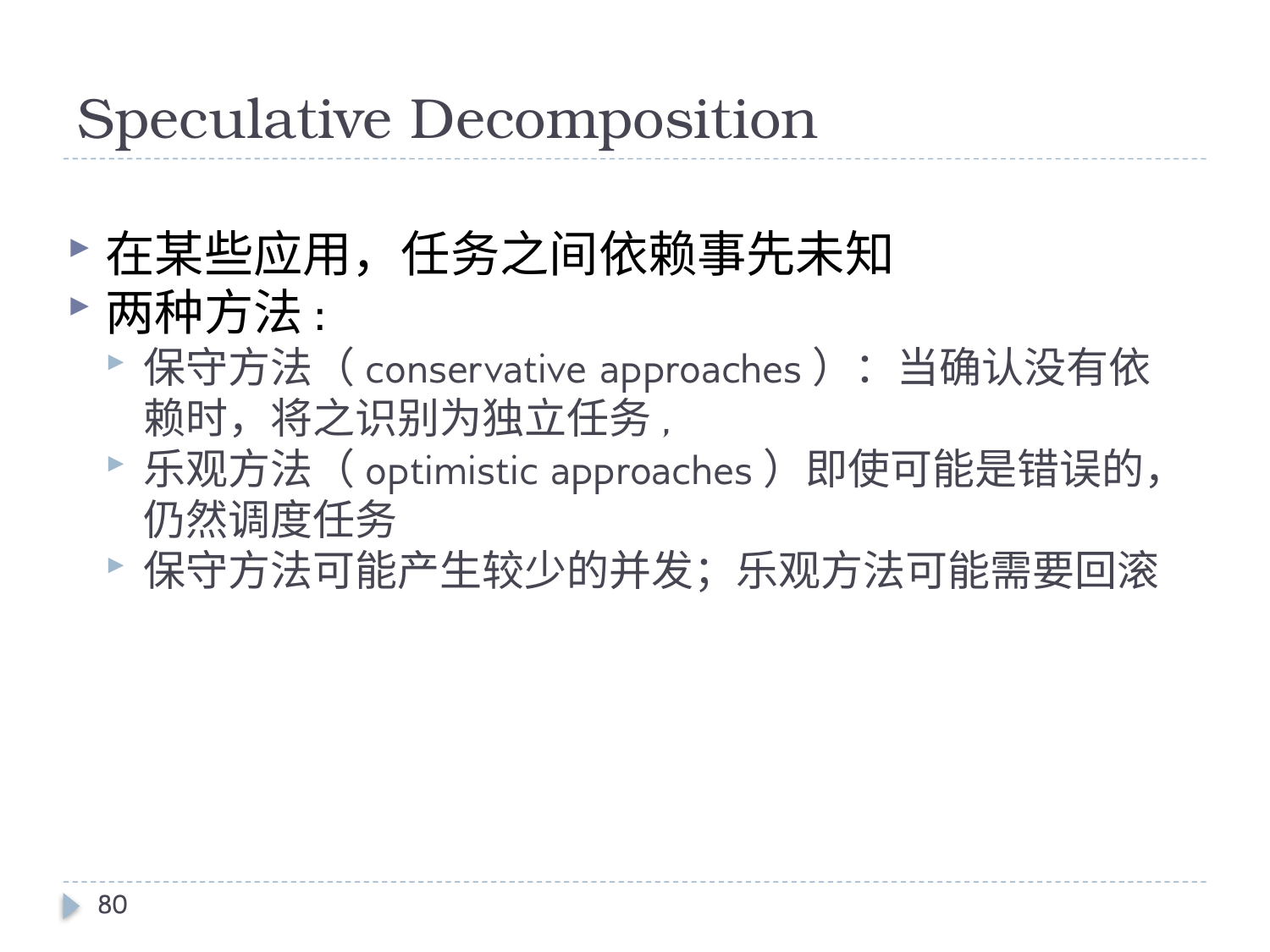

# Speculative Decomposition
在某些应用，任务之间依赖事先未知
两种方法:
保守方法（conservative approaches）：当确认没有依赖时，将之识别为独立任务,
乐观方法（optimistic approaches）即使可能是错误的，仍然调度任务
保守方法可能产生较少的并发；乐观方法可能需要回滚
80